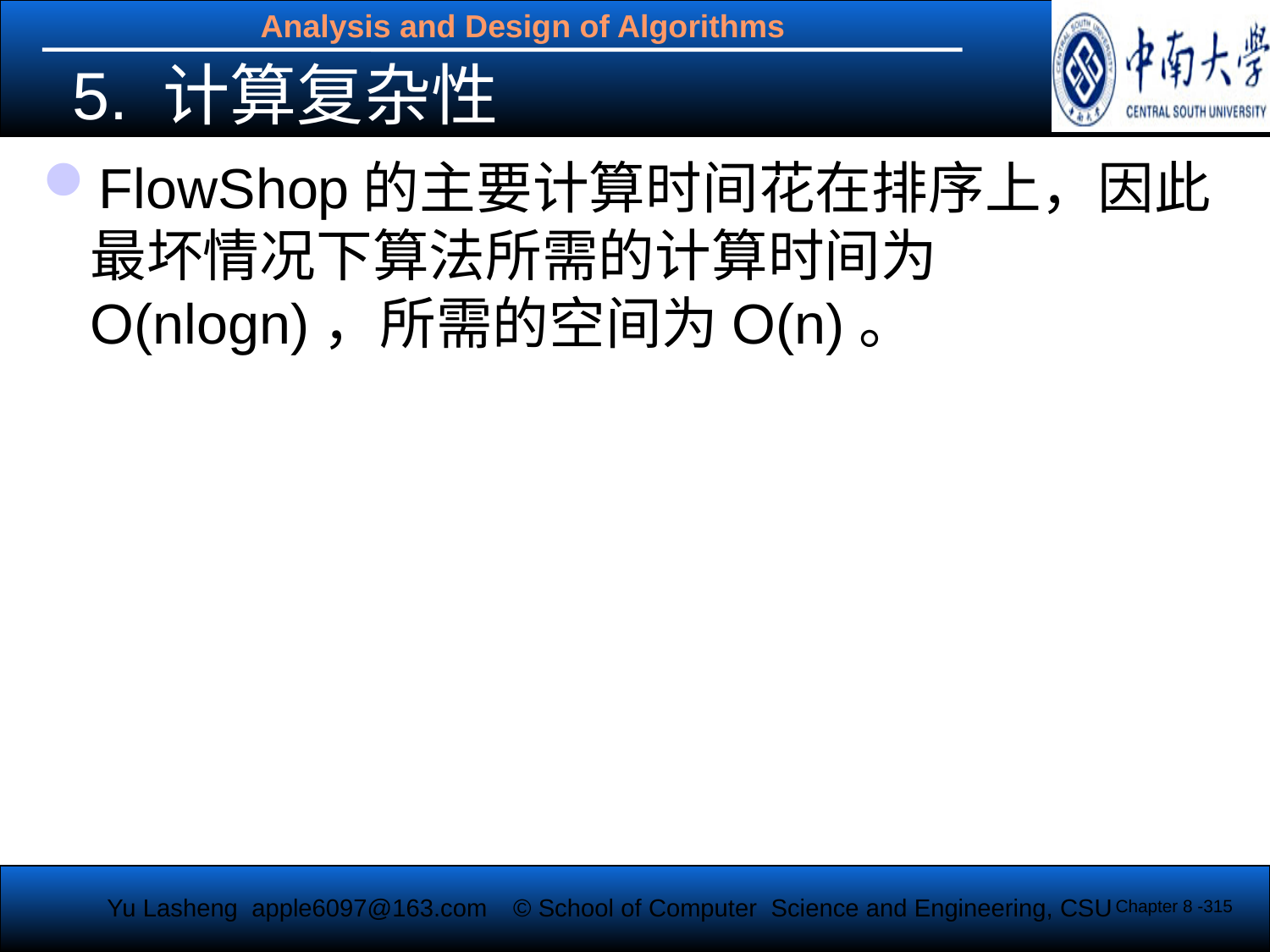

# 5. 计算复杂性
FlowShop的主要计算时间花在排序上，因此最坏情况下算法所需的计算时间为O(nlogn)，所需的空间为O(n)。
Chapter 8 -315